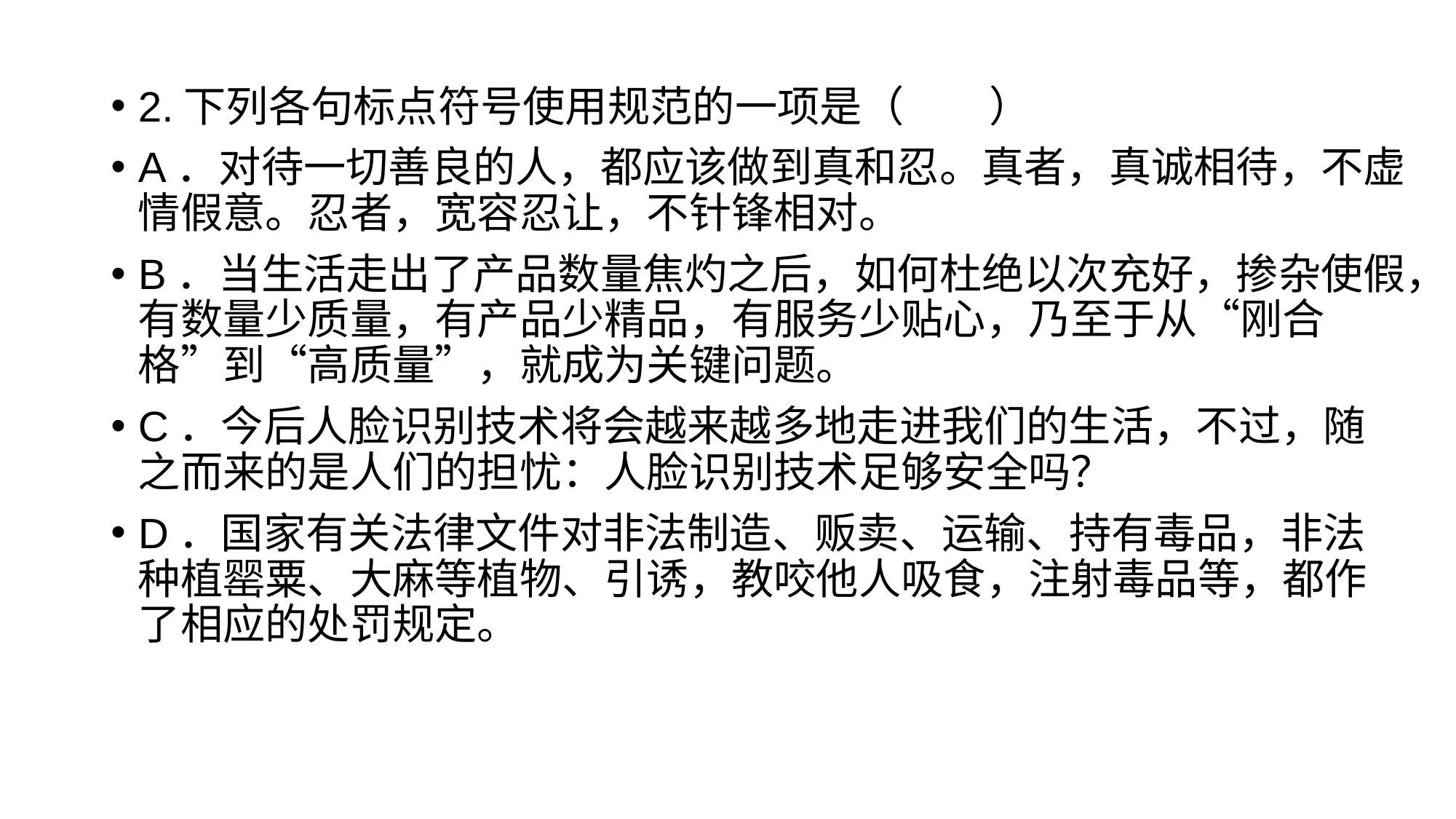

2.下列各句标点符号使用规范的一项是（　　）
A．对待一切善良的人，都应该做到真和忍。真者，真诚相待，不虚情假意。忍者，宽容忍让，不针锋相对。
B．当生活走出了产品数量焦灼之后，如何杜绝以次充好，掺杂使假，有数量少质量，有产品少精品，有服务少贴心，乃至于从“刚合格”到“高质量”，就成为关键问题。
C．今后人脸识别技术将会越来越多地走进我们的生活，不过，随之而来的是人们的担忧：人脸识别技术足够安全吗？
D．国家有关法律文件对非法制造、贩卖、运输、持有毒品，非法种植罂粟、大麻等植物、引诱，教咬他人吸食，注射毒品等，都作了相应的处罚规定。